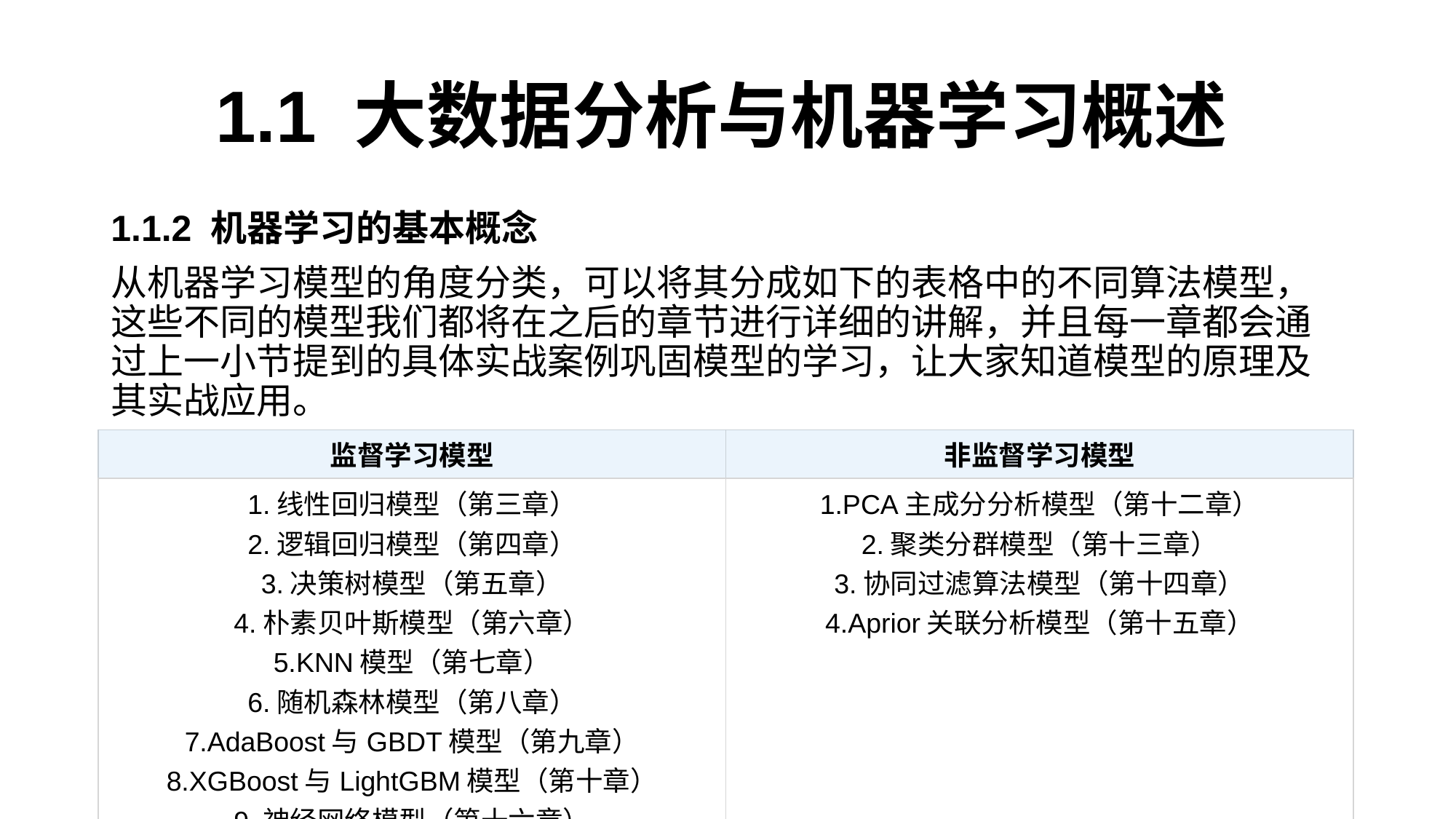

# 1.1 大数据分析与机器学习概述
1.1.2 机器学习的基本概念
从机器学习模型的角度分类，可以将其分成如下的表格中的不同算法模型，这些不同的模型我们都将在之后的章节进行详细的讲解，并且每一章都会通过上一小节提到的具体实战案例巩固模型的学习，让大家知道模型的原理及其实战应用。
| 监督学习模型 | 非监督学习模型 |
| --- | --- |
| 1.线性回归模型（第三章） 2.逻辑回归模型（第四章） 3.决策树模型（第五章） 4.朴素贝叶斯模型（第六章） 5.KNN模型（第七章） 6.随机森林模型（第八章） 7.AdaBoost与GBDT模型（第九章） 8.XGBoost与LightGBM模型（第十章） 9.神经网络模型（第十六章） | 1.PCA主成分分析模型（第十二章） 2.聚类分群模型（第十三章） 3.协同过滤算法模型（第十四章） 4.Aprior关联分析模型（第十五章） |